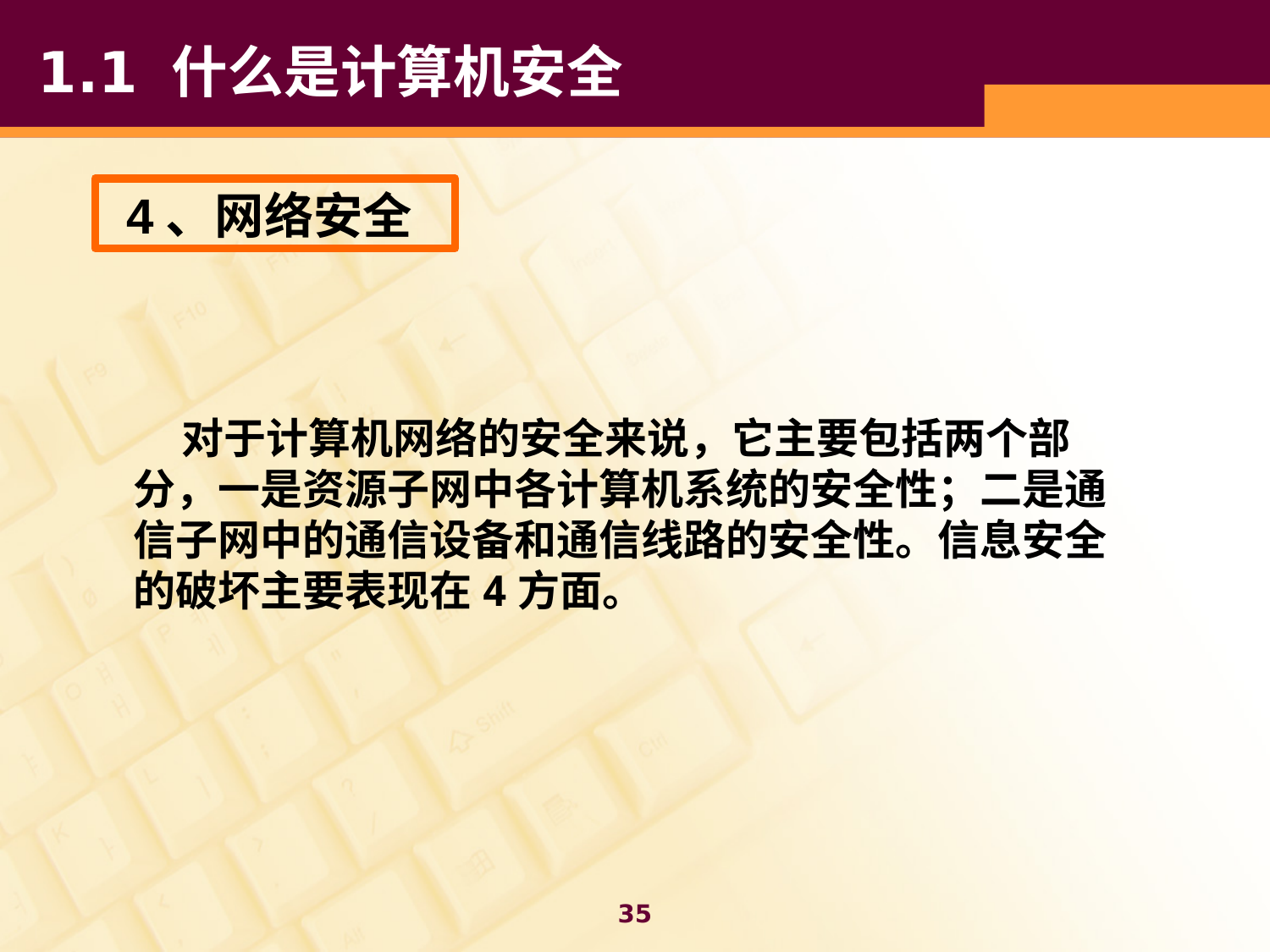

1.1 什么是计算机安全

4、网络安全
    对于计算机网络的安全来说，它主要包括两个部分，一是资源子网中各计算机系统的安全性；二是通信子网中的通信设备和通信线路的安全性。信息安全的破坏主要表现在4方面。